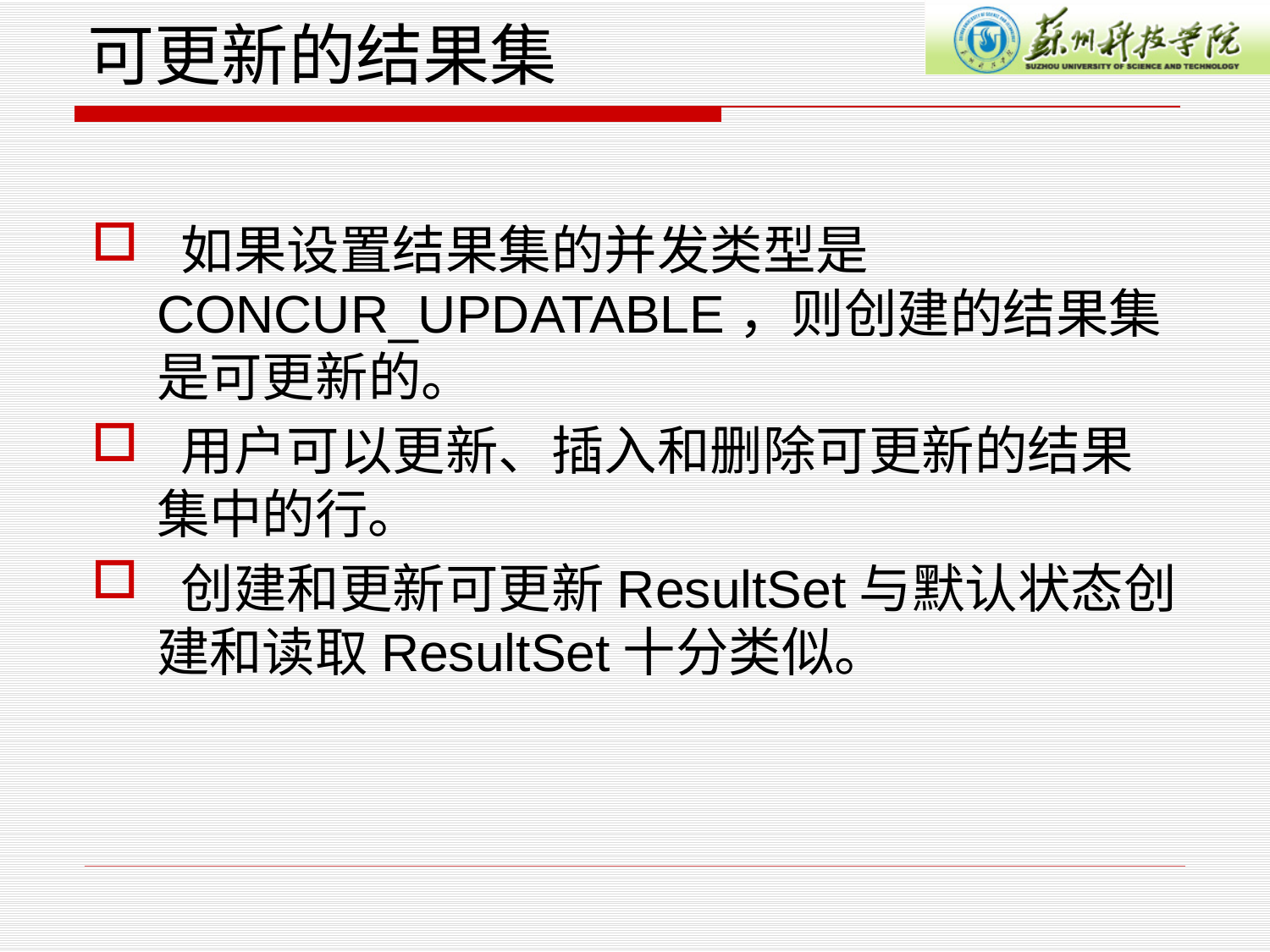

# 可更新的结果集

 如果设置结果集的并发类型是CONCUR_UPDATABLE，则创建的结果集是可更新的。
 用户可以更新、插入和删除可更新的结果集中的行。
 创建和更新可更新ResultSet与默认状态创建和读取ResultSet十分类似。